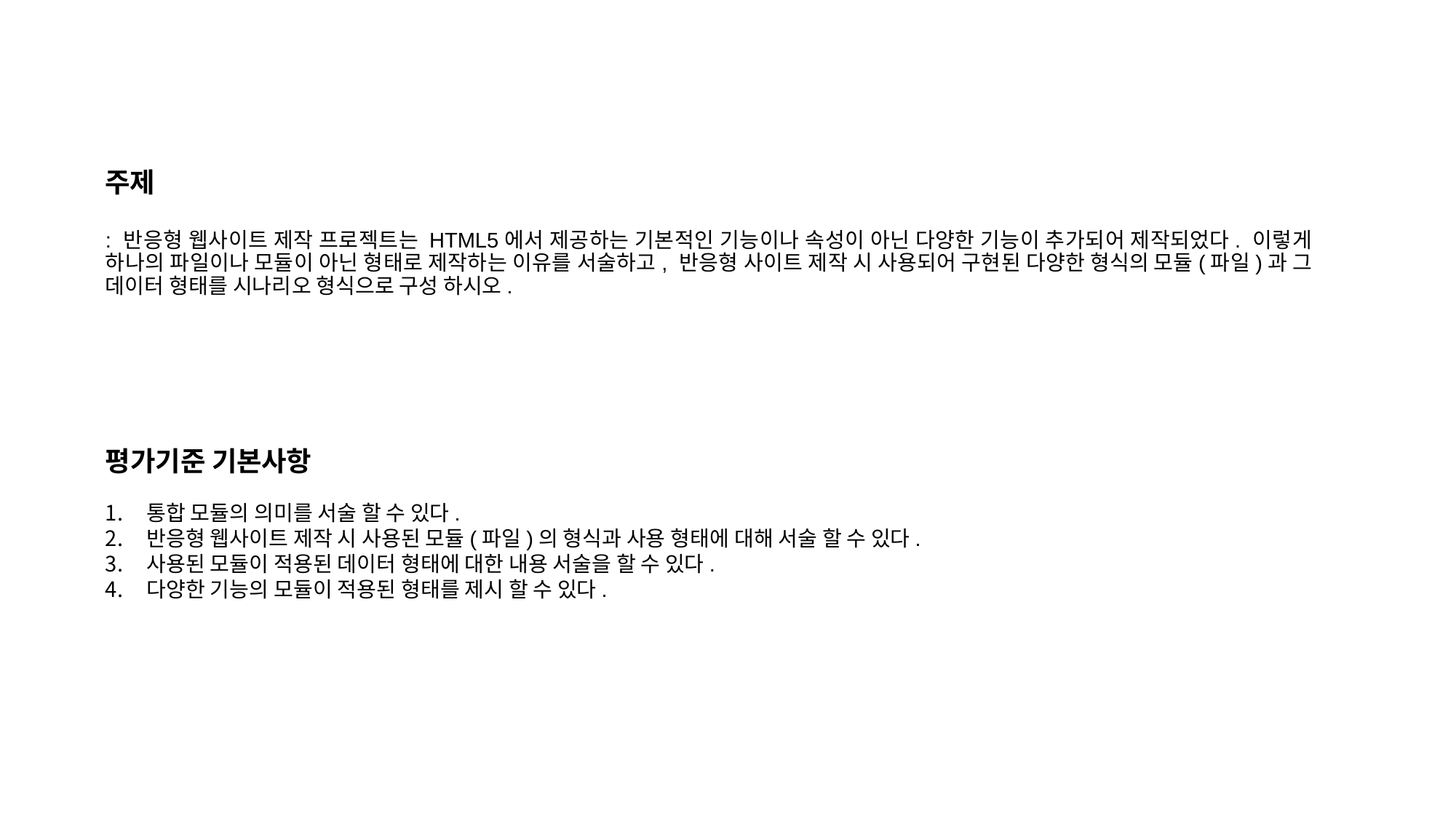

주제

: 반응형 웹사이트 제작 프로젝트는 HTML5에서 제공하는 기본적인 기능이나 속성이 아닌 다양한 기능이 추가되어 제작되었다. 이렇게 하나의 파일이나 모듈이 아닌 형태로 제작하는 이유를 서술하고, 반응형 사이트 제작 시 사용되어 구현된 다양한 형식의 모듈(파일)과 그 데이터 형태를 시나리오 형식으로 구성 하시오.
평가기준 기본사항

통합 모듈의 의미를 서술 할 수 있다.
반응형 웹사이트 제작 시 사용된 모듈(파일)의 형식과 사용 형태에 대해 서술 할 수 있다.
사용된 모듈이 적용된 데이터 형태에 대한 내용 서술을 할 수 있다.
다양한 기능의 모듈이 적용된 형태를 제시 할 수 있다.